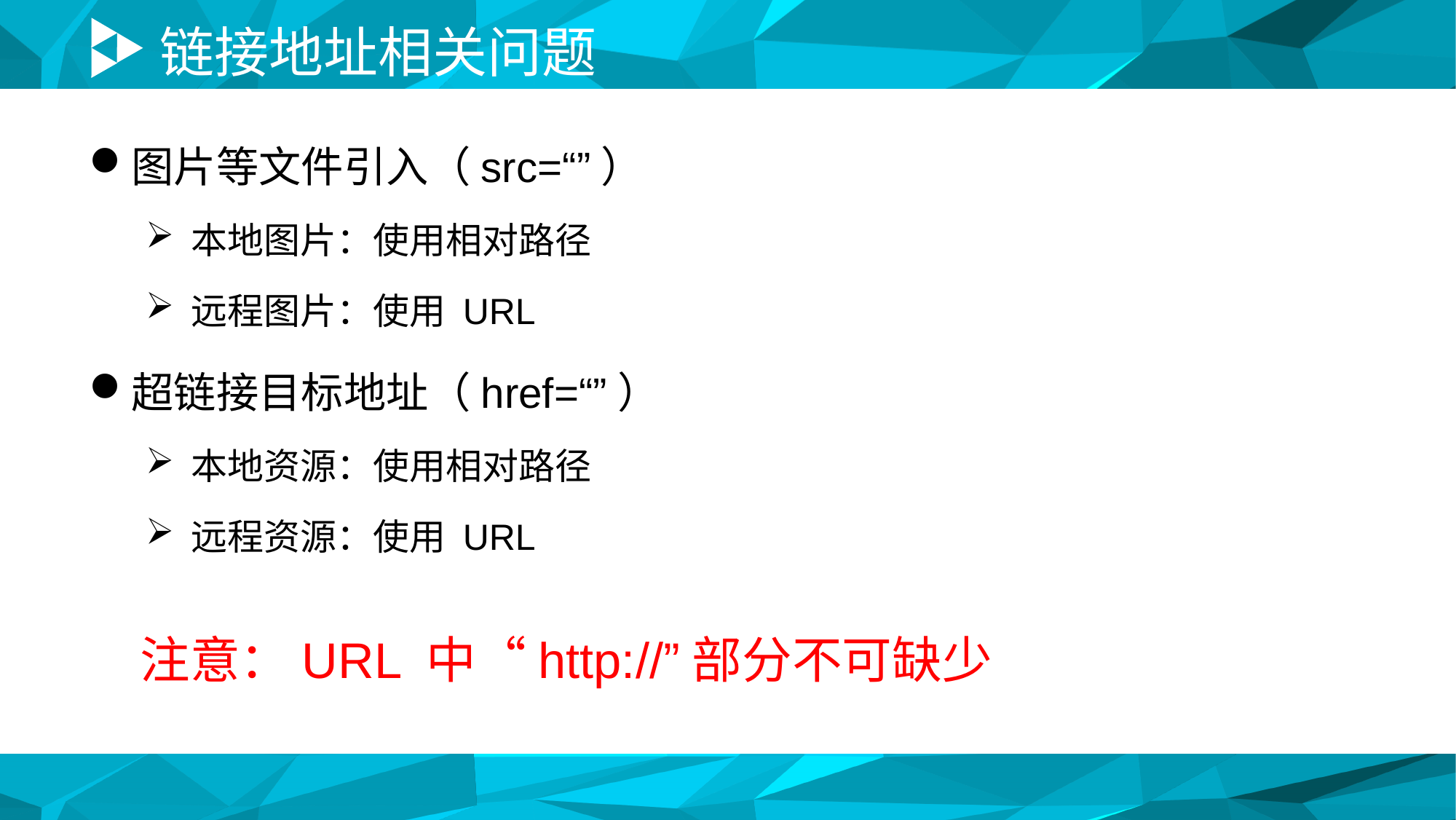

# 链接地址相关问题
图片等文件引入（src=“”）
本地图片：使用相对路径
远程图片：使用 URL
超链接目标地址（href=“”）
本地资源：使用相对路径
远程资源：使用 URL

注意：URL 中“http://”部分不可缺少